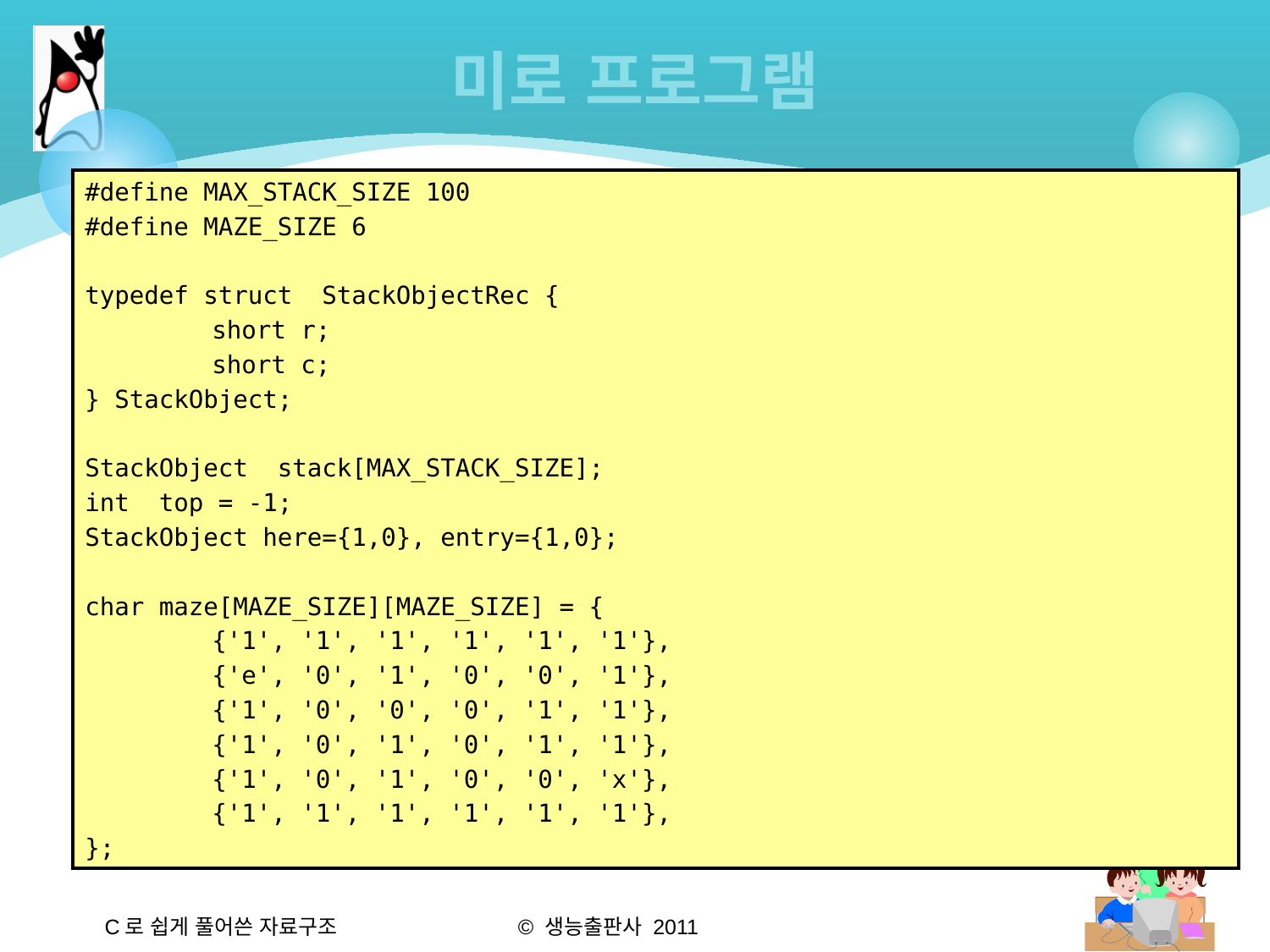

# 미로 프로그램
#define MAX_STACK_SIZE 100
#define MAZE_SIZE 6

typedef struct  StackObjectRec {
	short r;
	short c;
} StackObject;

StackObject  stack[MAX_STACK_SIZE];
int  top = -1;
StackObject here={1,0}, entry={1,0};

char maze[MAZE_SIZE][MAZE_SIZE] = {
	{'1', '1', '1', '1', '1', '1'},
	{'e', '0', '1', '0', '0', '1'},
	{'1', '0', '0', '0', '1', '1'},
	{'1', '0', '1', '0', '1', '1'},
	{'1', '0', '1', '0', '0', 'x'},
	{'1', '1', '1', '1', '1', '1'},
};